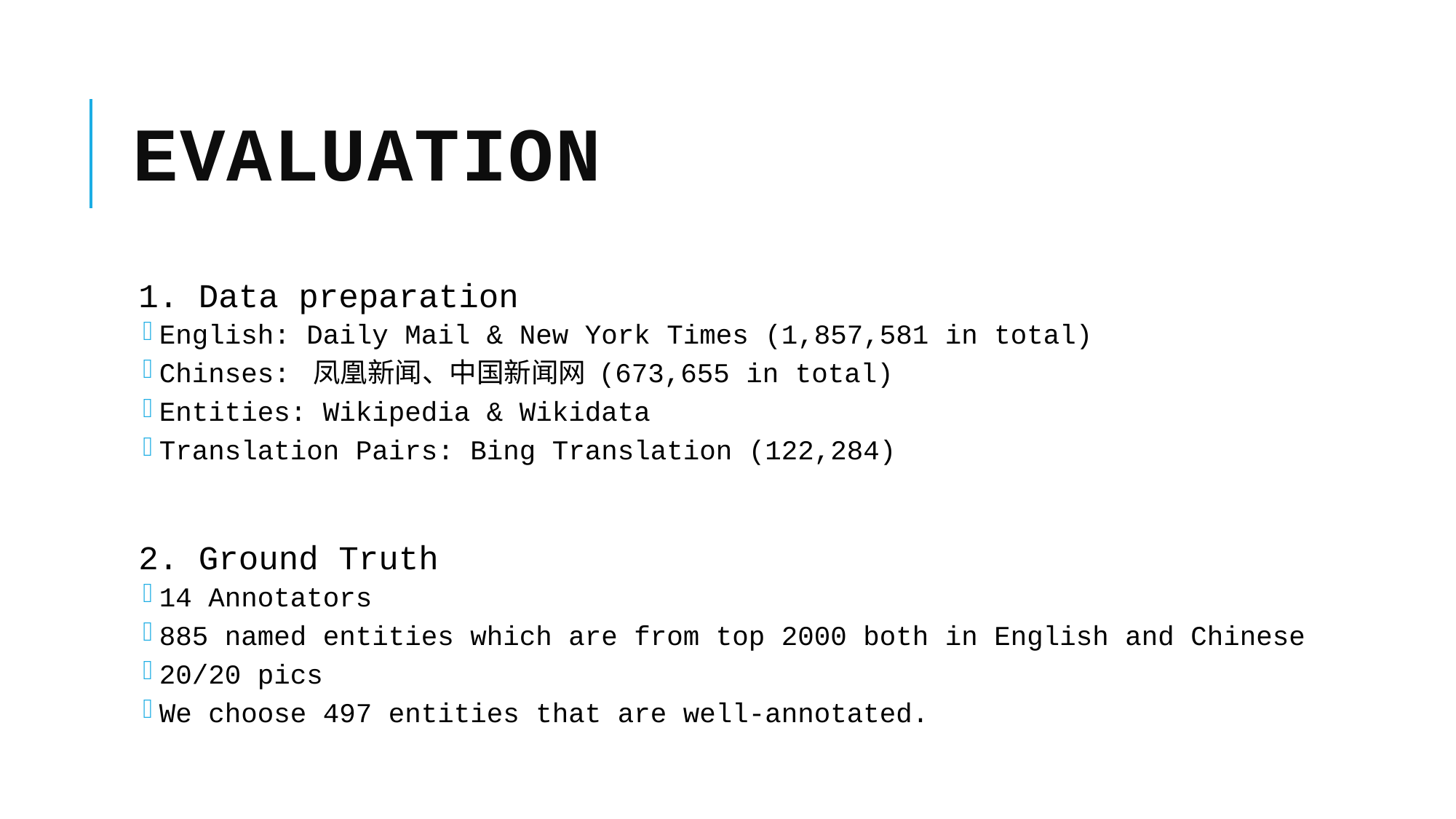

# Evaluation
1. Data preparation
English: Daily Mail & New York Times (1,857,581 in total)
Chinses: 凤凰新闻、中国新闻网 (673,655 in total)
Entities: Wikipedia & Wikidata
Translation Pairs: Bing Translation (122,284)

2. Ground Truth
14 Annotators
885 named entities which are from top 2000 both in English and Chinese
20/20 pics
We choose 497 entities that are well-annotated.